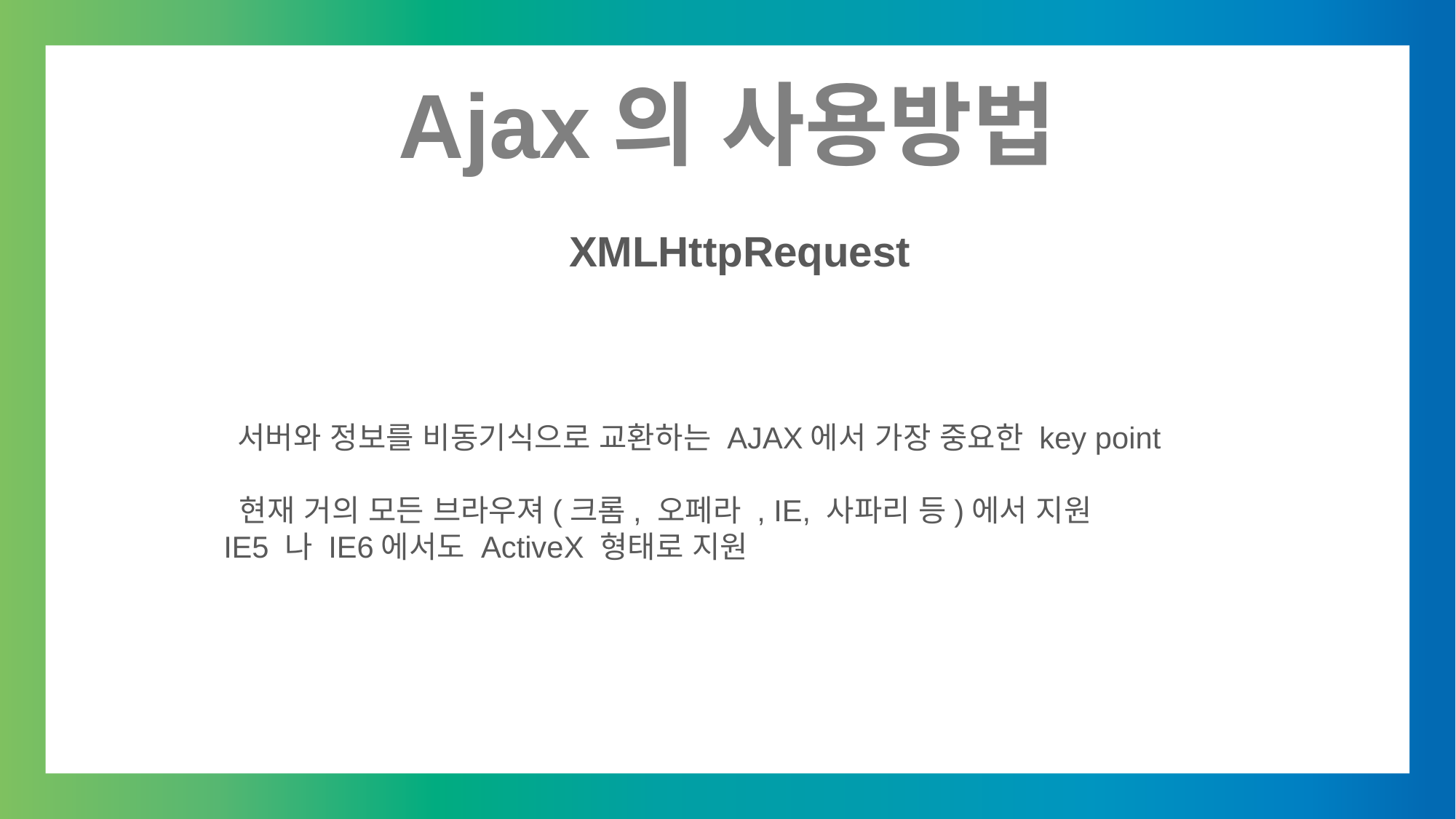

Ajax의 사용방법
XMLHttpRequest
 서버와 정보를 비동기식으로 교환하는 AJAX에서 가장 중요한 key point

 현재 거의 모든 브라우져(크롬, 오페라 , IE, 사파리 등)에서 지원
IE5 나 IE6에서도 ActiveX 형태로 지원